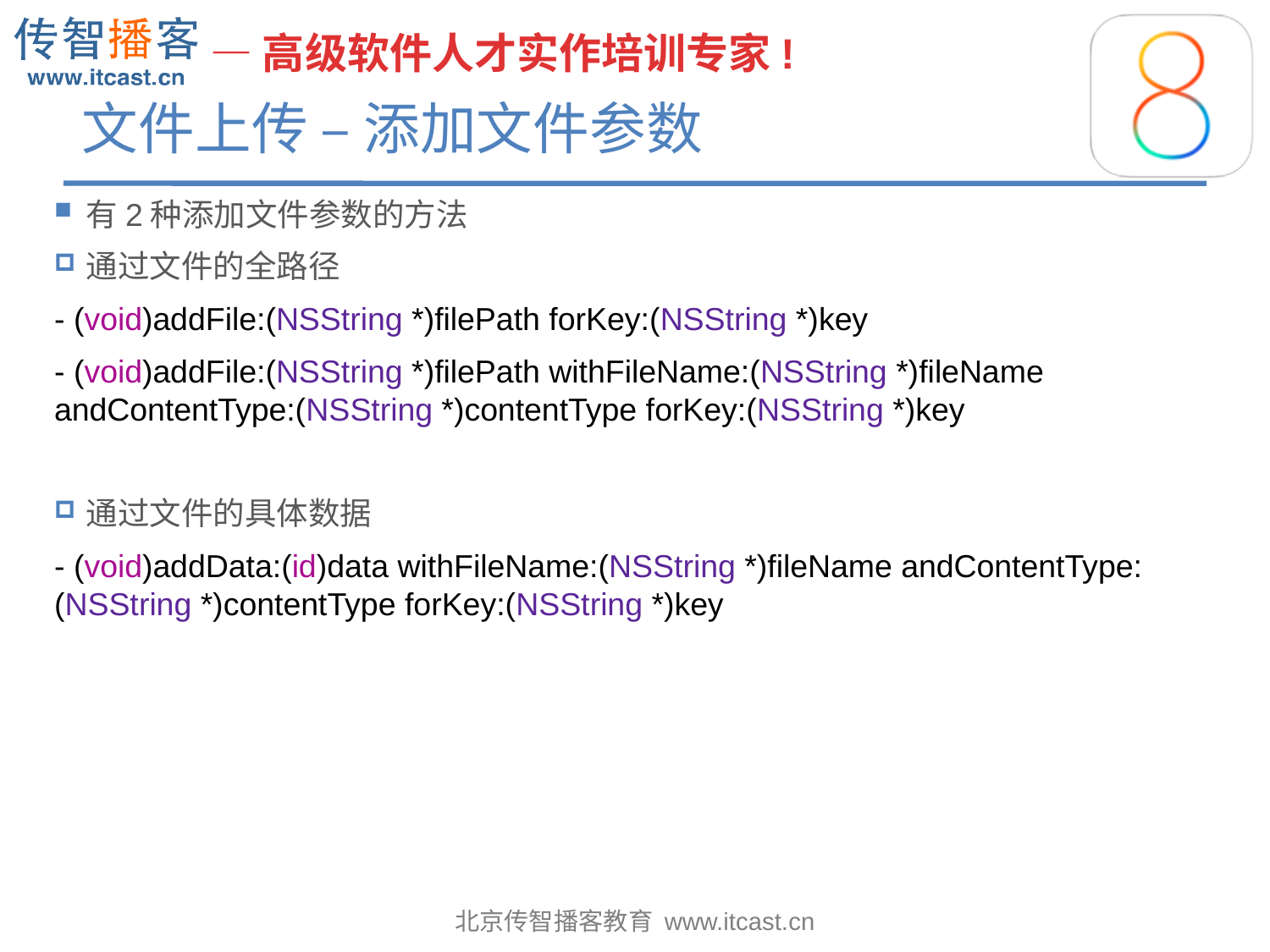

# 文件上传 – 添加文件参数
有2种添加文件参数的方法
通过文件的全路径
- (void)addFile:(NSString *)filePath forKey:(NSString *)key
- (void)addFile:(NSString *)filePath withFileName:(NSString *)fileName andContentType:(NSString *)contentType forKey:(NSString *)key

通过文件的具体数据
- (void)addData:(id)data withFileName:(NSString *)fileName andContentType:(NSString *)contentType forKey:(NSString *)key